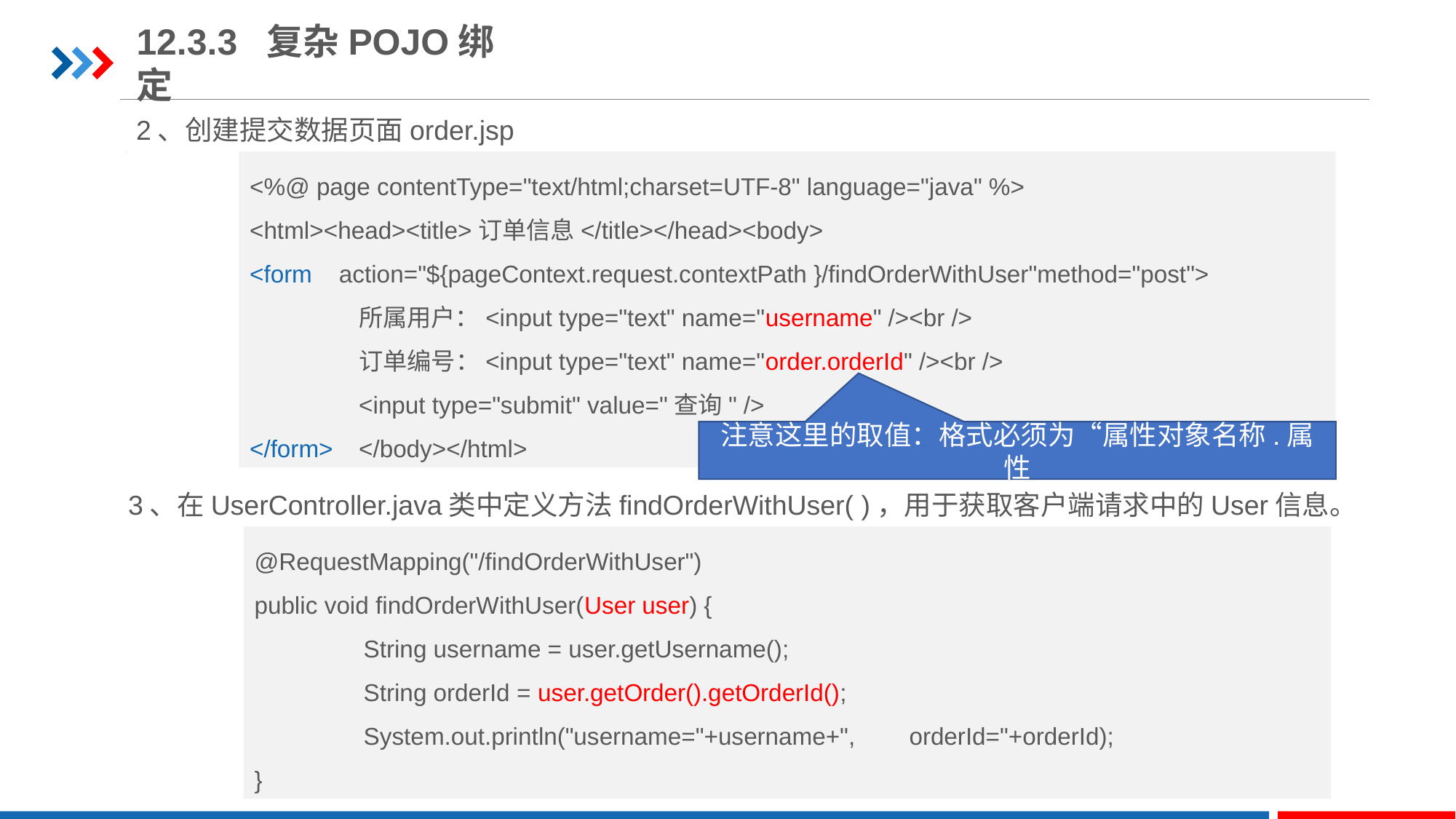

12.3.3  复杂POJO绑定
2、创建提交数据页面order.jsp
STEP  03
<%@ page contentType="text/html;charset=UTF-8" language="java" %>
<html><head><title>订单信息</title></head><body>
<form    action="${pageContext.request.contextPath }/findOrderWithUser"method="post">
	所属用户：<input type="text" name="username" /><br />
	订单编号：<input type="text" name="order.orderId" /><br />
	<input type="submit" value="查询" />
</form>	</body></html>
注意这里的取值：格式必须为“属性对象名称.属性
3、在UserController.java类中定义方法findOrderWithUser( )，用于获取客户端请求中的User信息。
@RequestMapping("/findOrderWithUser")
public void findOrderWithUser(User user) {
	String username = user.getUsername();
	String orderId = user.getOrder().getOrderId();
	System.out.println("username="+username+",	orderId="+orderId);
}